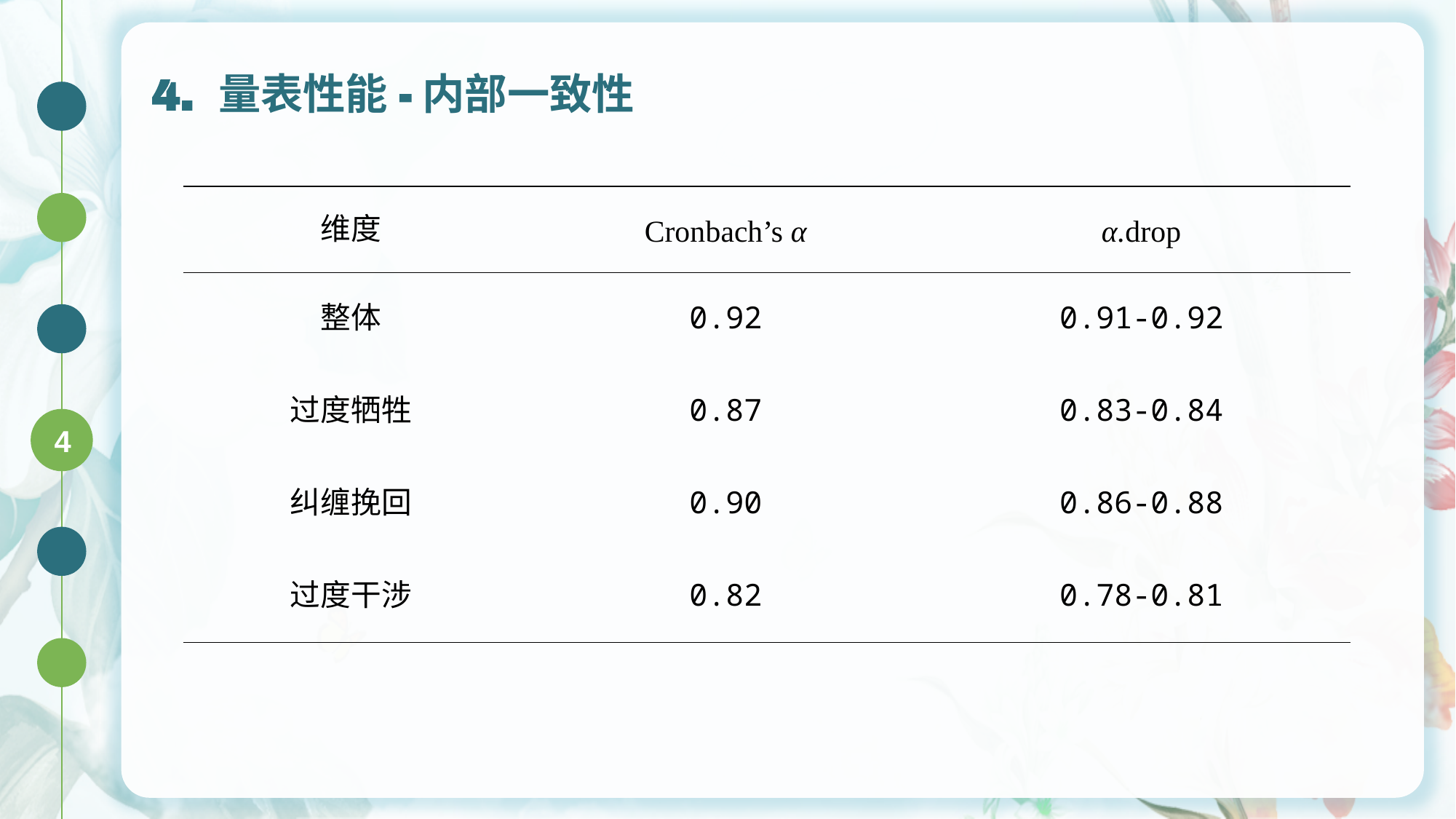

# 4. 量表性能-内部一致性
1
| 维度 | Cronbach’s α | α.drop |
| --- | --- | --- |
| 整体 | 0.92 | 0.91-0.92 |
| 过度牺牲 | 0.87 | 0.83-0.84 |
| 纠缠挽回 | 0.90 | 0.86-0.88 |
| 过度干涉 | 0.82 | 0.78-0.81 |
2
3
4
5
6